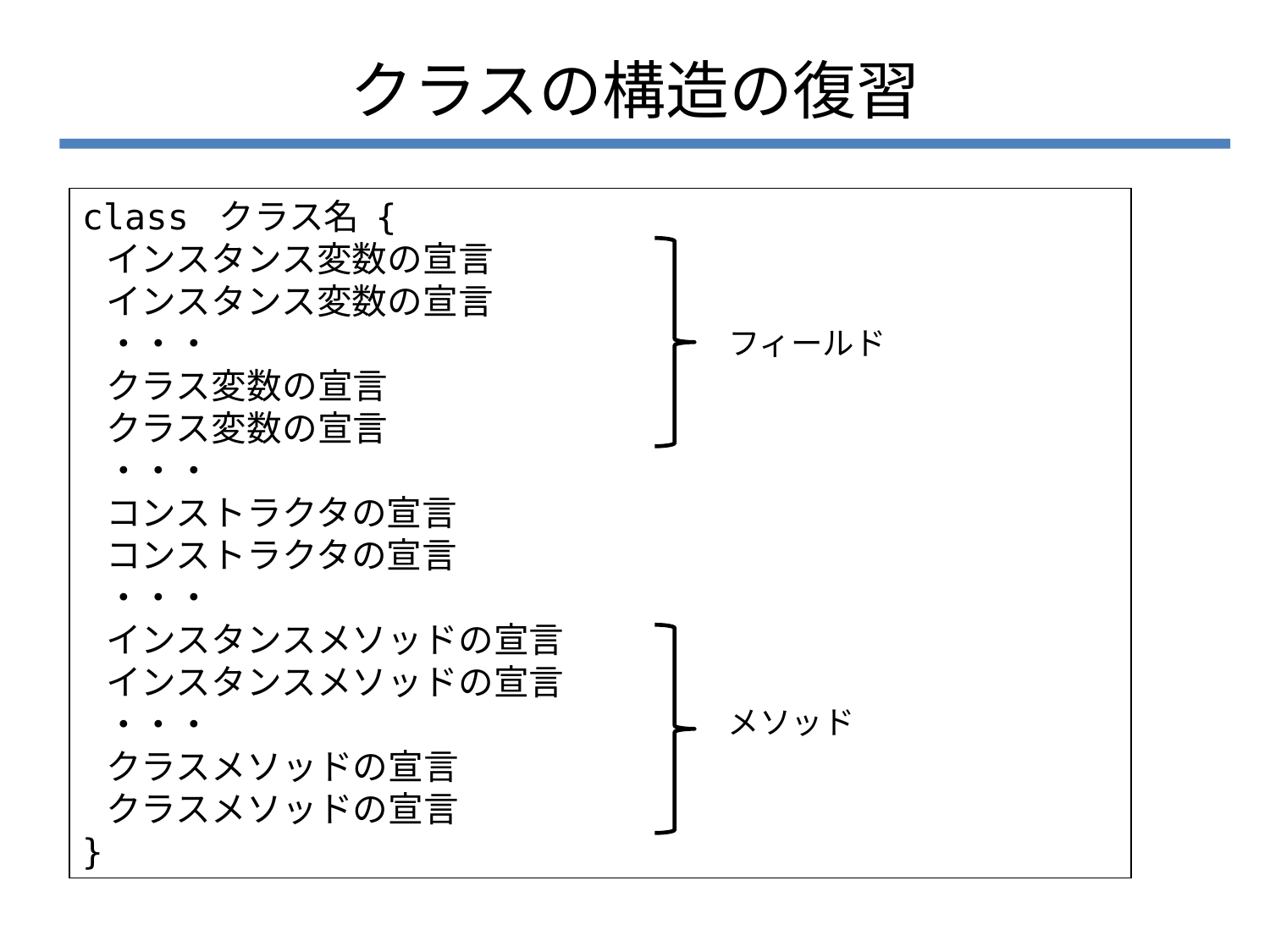

# クラスの構造の復習
class クラス名 {
  インスタンス変数の宣言
  インスタンス変数の宣言
  ・・・
  クラス変数の宣言
  クラス変数の宣言
  ・・・
  コンストラクタの宣言
  コンストラクタの宣言
  ・・・
  インスタンスメソッドの宣言
  インスタンスメソッドの宣言
  ・・・
  クラスメソッドの宣言
  クラスメソッドの宣言
}

フィールド

メソッド